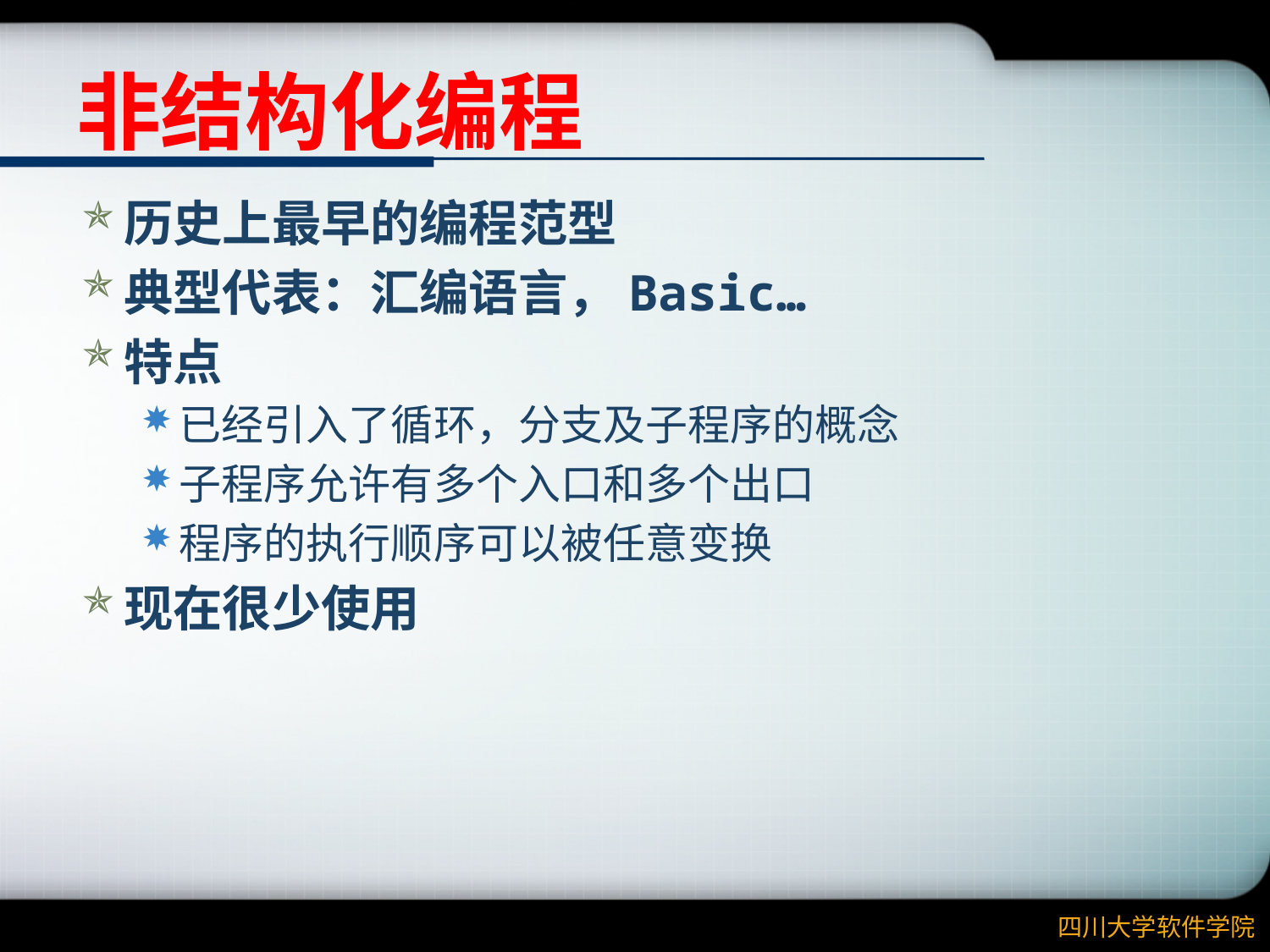

# 非结构化编程
历史上最早的编程范型
典型代表：汇编语言，Basic…
特点
已经引入了循环，分支及子程序的概念
子程序允许有多个入口和多个出口
程序的执行顺序可以被任意变换
现在很少使用